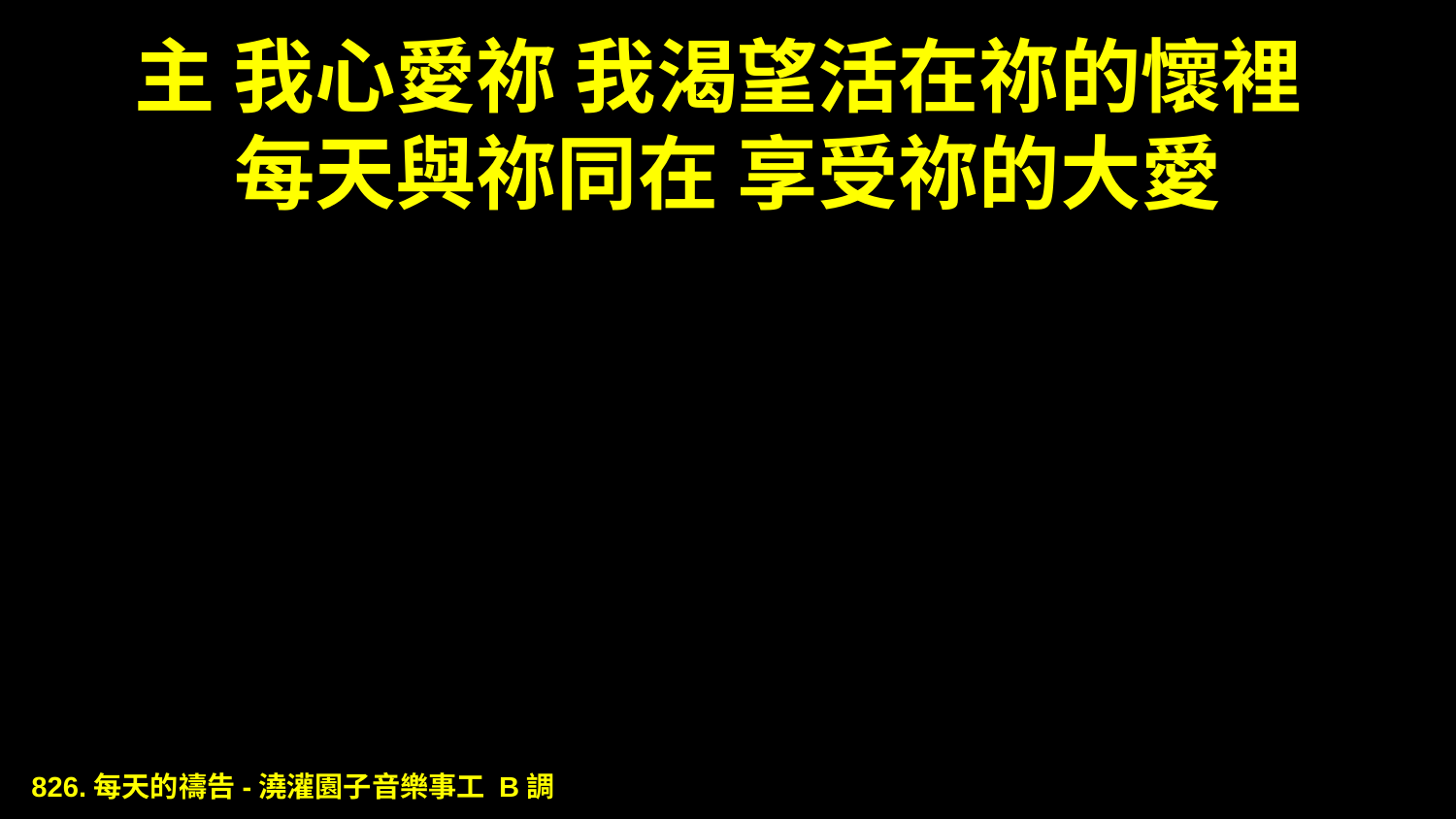

# 主 我心愛祢 我渴望活在祢的懷裡 每天與祢同在 享受祢的大愛
826.每天的禱告-澆灌園子音樂事工 B調